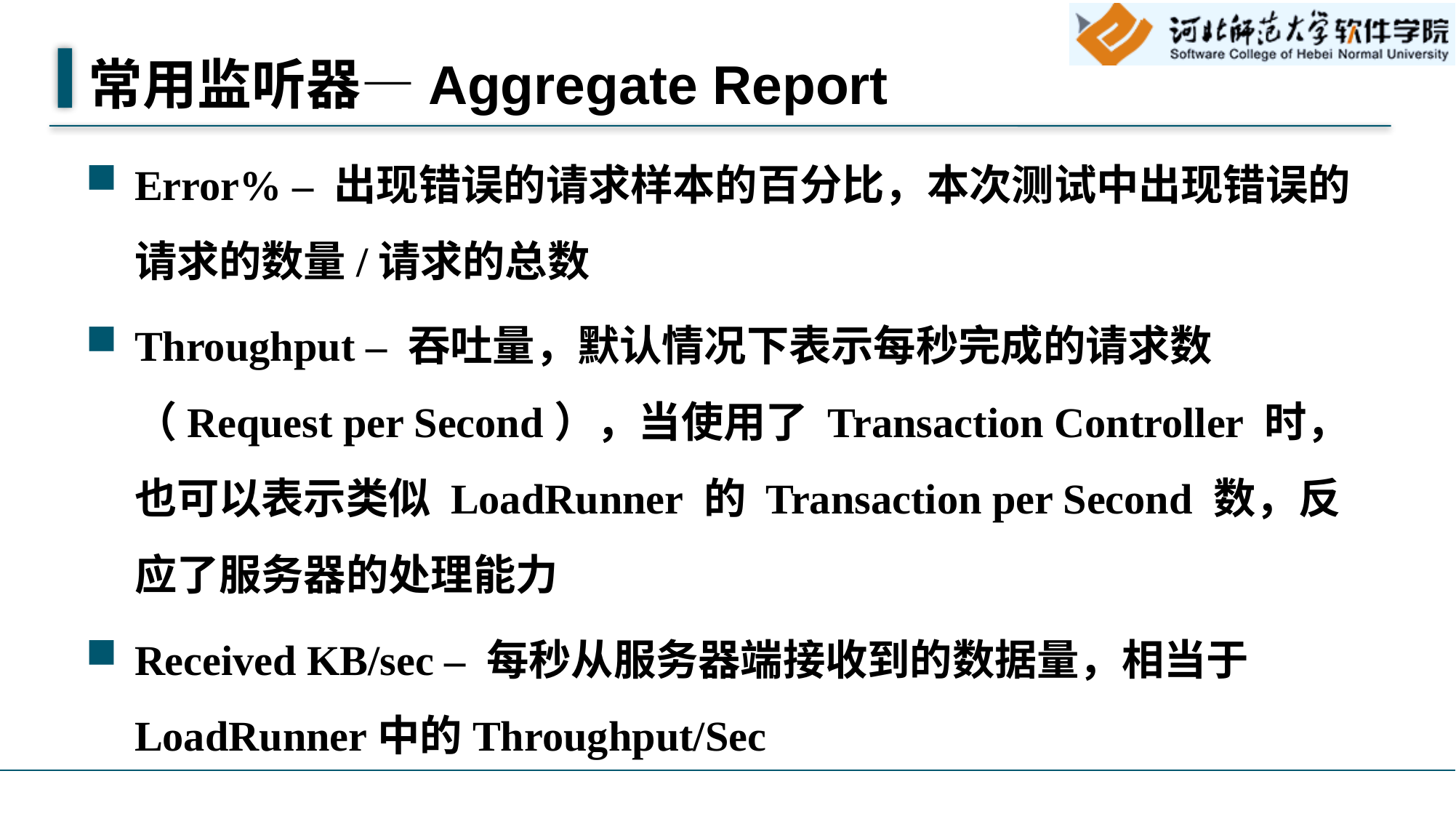

# 常用监听器—Aggregate Report
Error% – 出现错误的请求样本的百分比，本次测试中出现错误的请求的数量/请求的总数
Throughput – 吞吐量，默认情况下表示每秒完成的请求数（Request per Second），当使用了 Transaction Controller 时，也可以表示类似 LoadRunner 的 Transaction per Second 数，反应了服务器的处理能力
Received KB/sec – 每秒从服务器端接收到的数据量，相当于LoadRunner中的Throughput/Sec